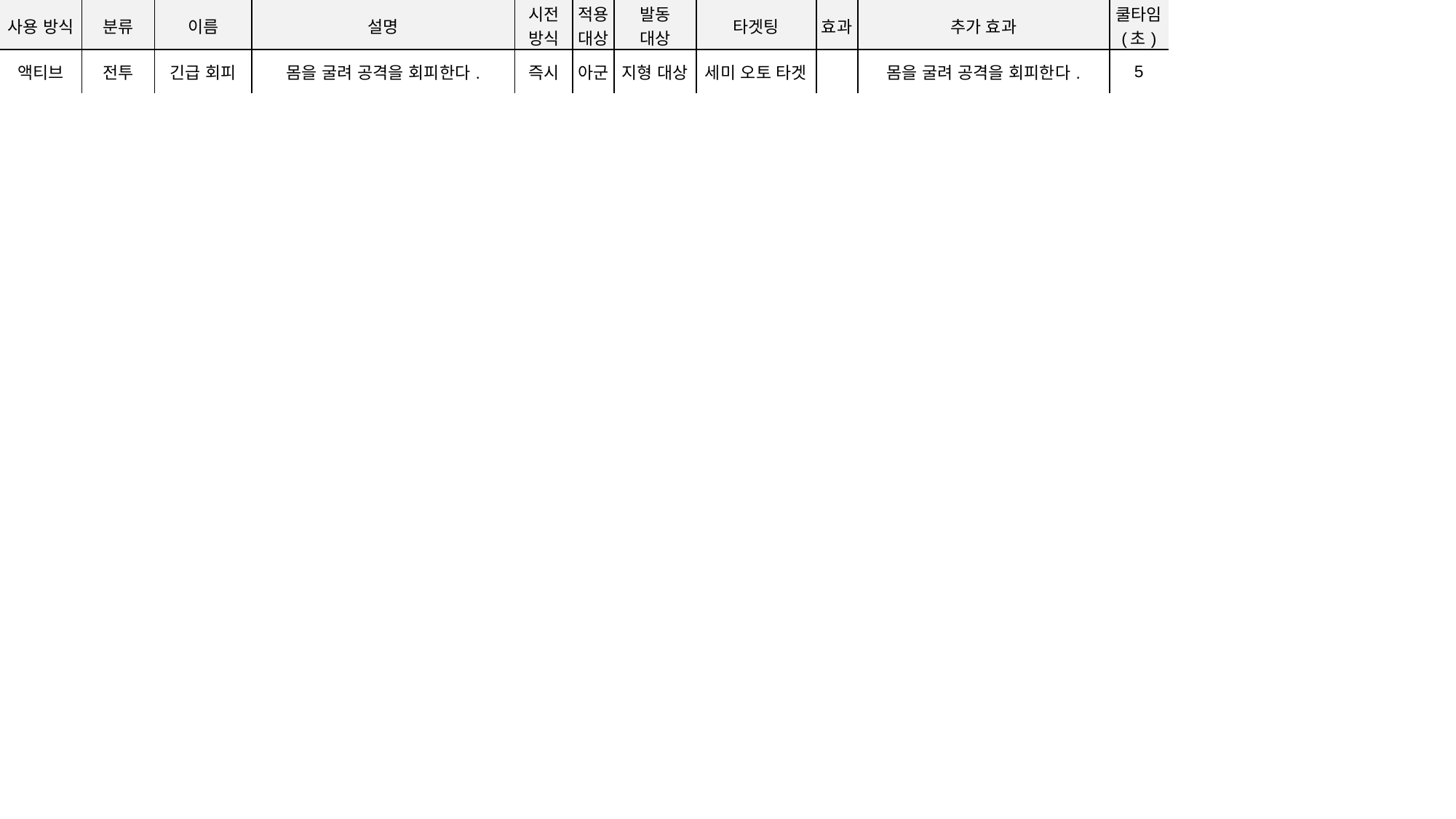

| 사용 방식 | 분류 | 이름 | 설명 | 시전 방식 | 적용 대상 | 발동 대상 | 타겟팅 | 효과 | 추가 효과 | 쿨타임 (초) |
| --- | --- | --- | --- | --- | --- | --- | --- | --- | --- | --- |
| 액티브 | 전투 | 긴급 회피 | 몸을 굴려 공격을 회피한다. | 즉시 | 아군 | 지형 대상 | 세미 오토 타겟 |  | 몸을 굴려 공격을 회피한다. | 5 |